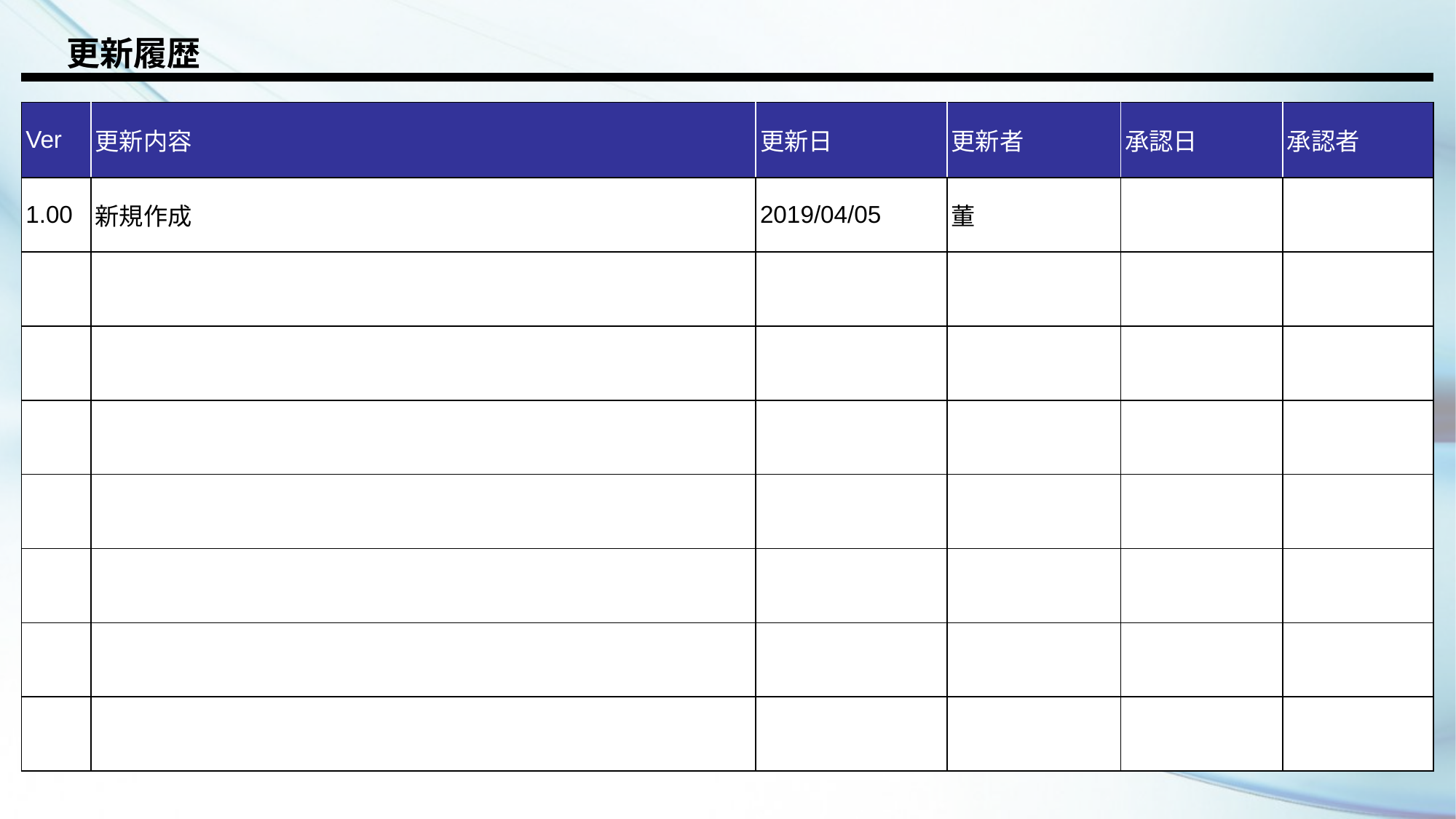

更新履歴
| Ver | 更新内容 | 更新日 | 更新者 | 承認日 | 承認者 |
| --- | --- | --- | --- | --- | --- |
| 1.00 | 新規作成 | 2019/04/05 | 董 |  |  |
|  |  |  |  |  |  |
|  |  |  |  |  |  |
|  |  |  |  |  |  |
|  |  |  |  |  |  |
|  |  |  |  |  |  |
|  |  |  |  |  |  |
|  |  |  |  |  |  |